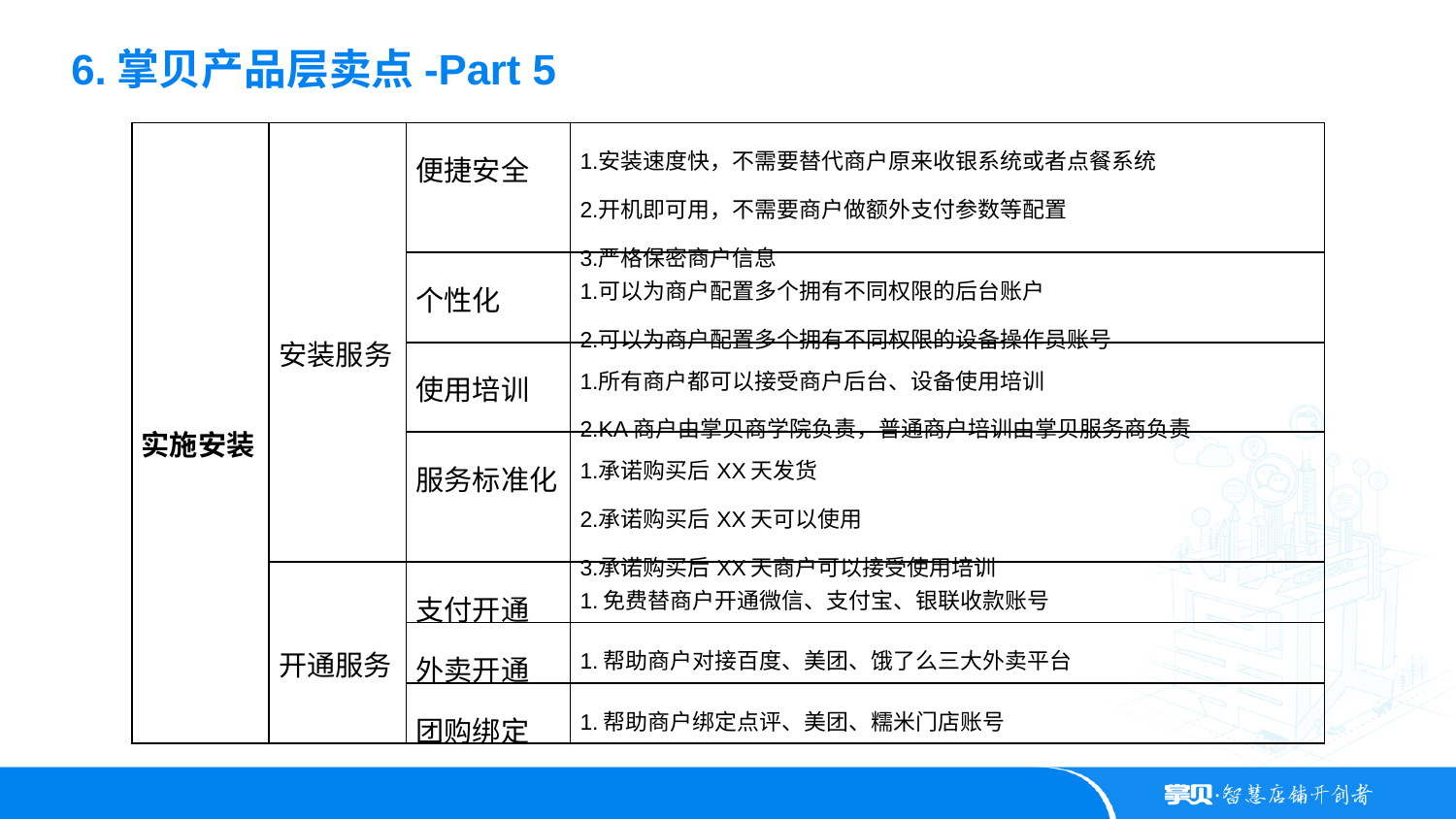

6.掌贝产品层卖点-Part 5
| 实施安装 | 安装服务 | 便捷安全 | 安装速度快，不需要替代商户原来收银系统或者点餐系统 开机即可用，不需要商户做额外支付参数等配置 严格保密商户信息 |
| --- | --- | --- | --- |
|  |  | 个性化 | 可以为商户配置多个拥有不同权限的后台账户 可以为商户配置多个拥有不同权限的设备操作员账号 |
|  |  | 使用培训 | 所有商户都可以接受商户后台、设备使用培训 KA商户由掌贝商学院负责，普通商户培训由掌贝服务商负责 |
|  |  | 服务标准化 | 承诺购买后XX天发货 承诺购买后XX天可以使用 承诺购买后XX天商户可以接受使用培训 |
|  | 开通服务 | 支付开通 | 1.免费替商户开通微信、支付宝、银联收款账号 |
|  |  | 外卖开通 | 1.帮助商户对接百度、美团、饿了么三大外卖平台 |
|  |  | 团购绑定 | 1.帮助商户绑定点评、美团、糯米门店账号 |